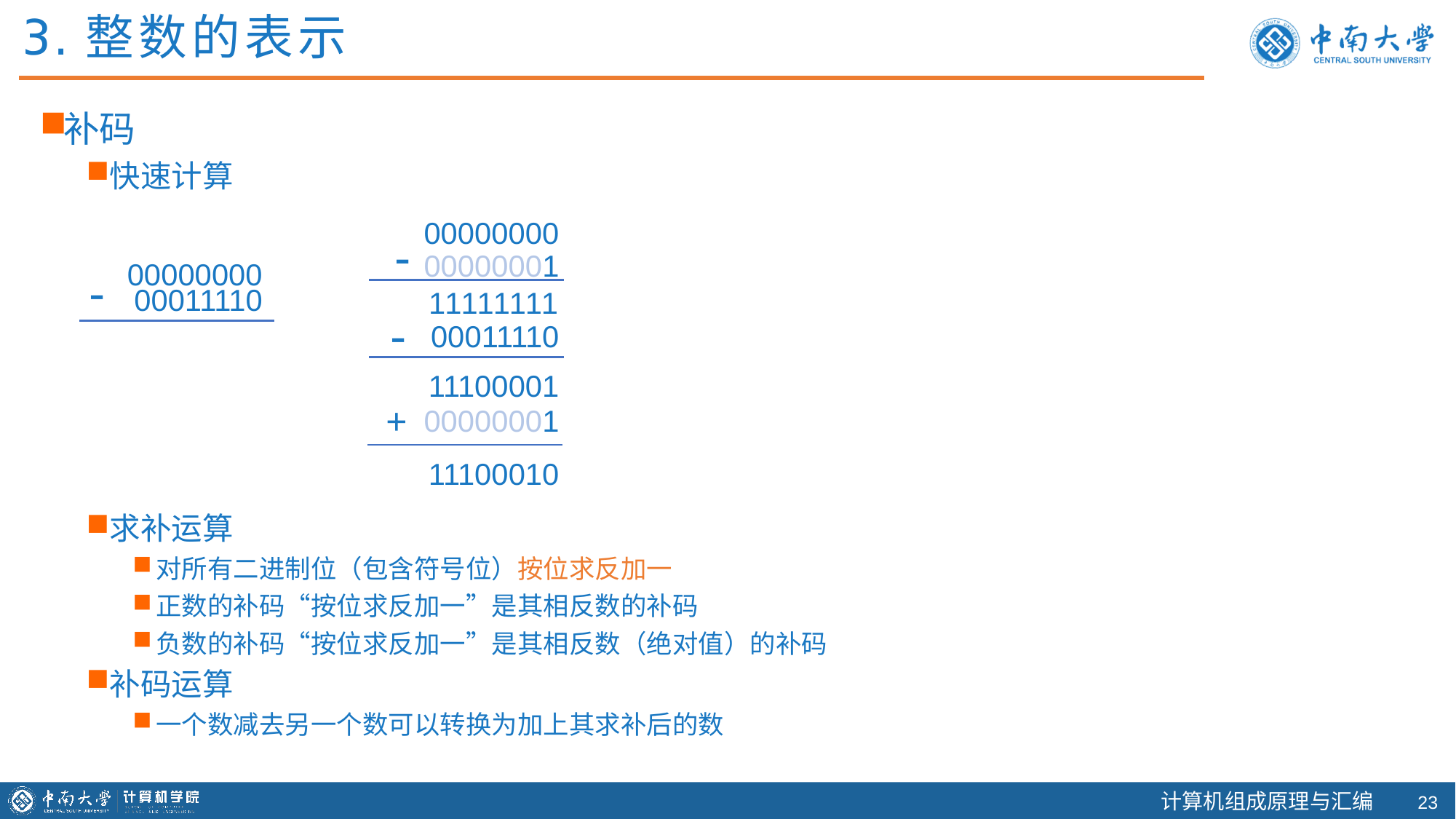

3.整数的表示
补码
快速计算

求补运算
对所有二进制位（包含符号位）按位求反加一
正数的补码“按位求反加一”是其相反数的补码
负数的补码“按位求反加一”是其相反数（绝对值）的补码
补码运算
一个数减去另一个数可以转换为加上其求补后的数

00000000
-
00000001
00000000
-
00011110
11111111
-
00011110
11100001
+
00000001
11100010
23